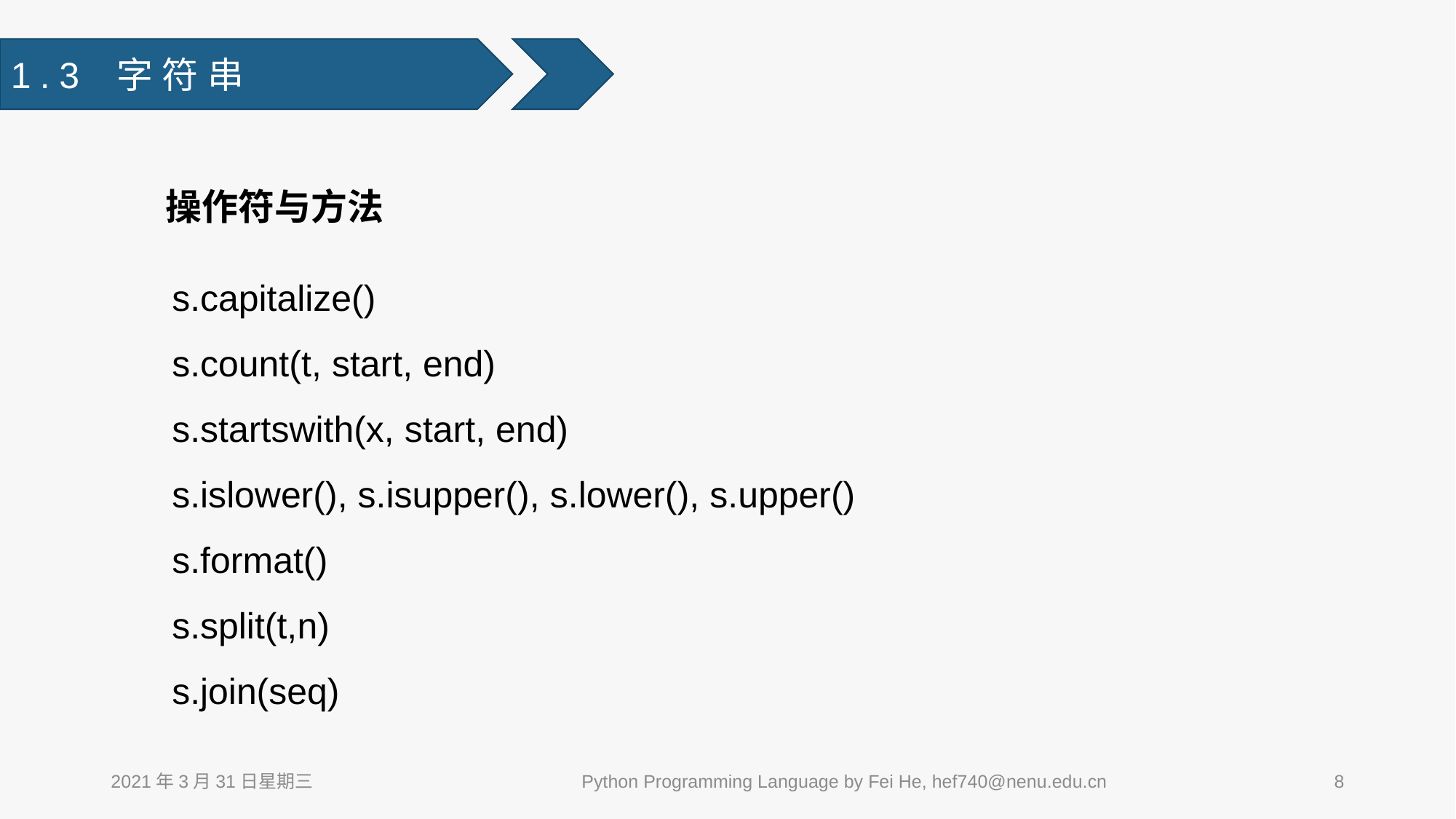

1.3 字符串

操作符与方法
s.capitalize()
s.count(t, start, end)
s.startswith(x, start, end)
s.islower(), s.isupper(), s.lower(), s.upper()
s.format()
s.split(t,n)
s.join(seq)

2021年3月31日星期三
Python Programming Language by Fei He, hef740@nenu.edu.cn
8